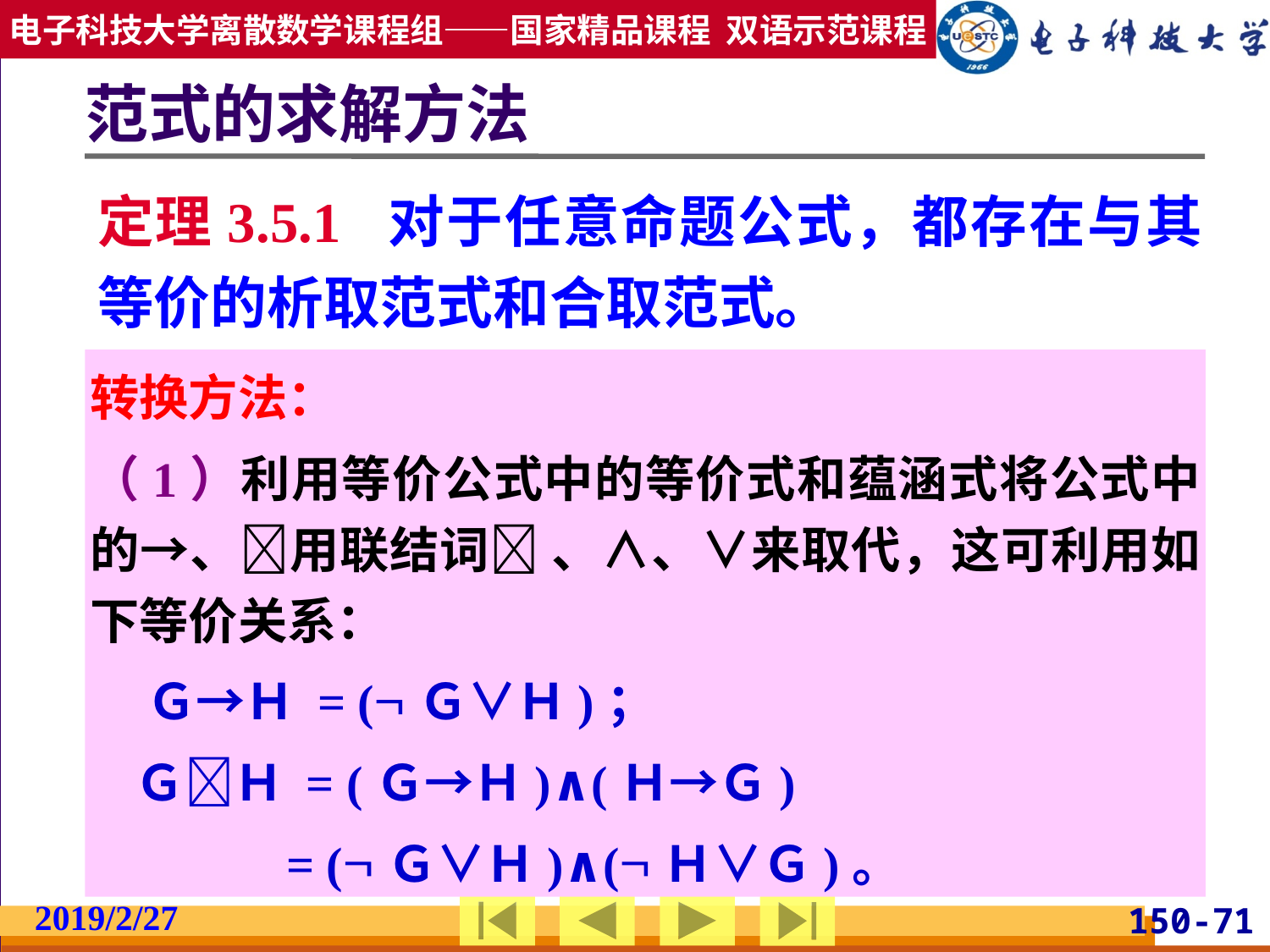

# 范式的求解方法
定理3.5.1  对于任意命题公式，都存在与其等价的析取范式和合取范式。
转换方法：
（1）利用等价公式中的等价式和蕴涵式将公式中的→、↔用联结词¬ 、∧、∨来取代，这可利用如下等价关系：
    Ｇ→Ｈ = (¬Ｇ∨Ｈ)；
   Ｇ↔Ｈ = (Ｇ→Ｈ)∧(Ｈ→Ｇ)
                = (¬Ｇ∨Ｈ)∧(¬Ｈ∨Ｇ)。
2019/2/27